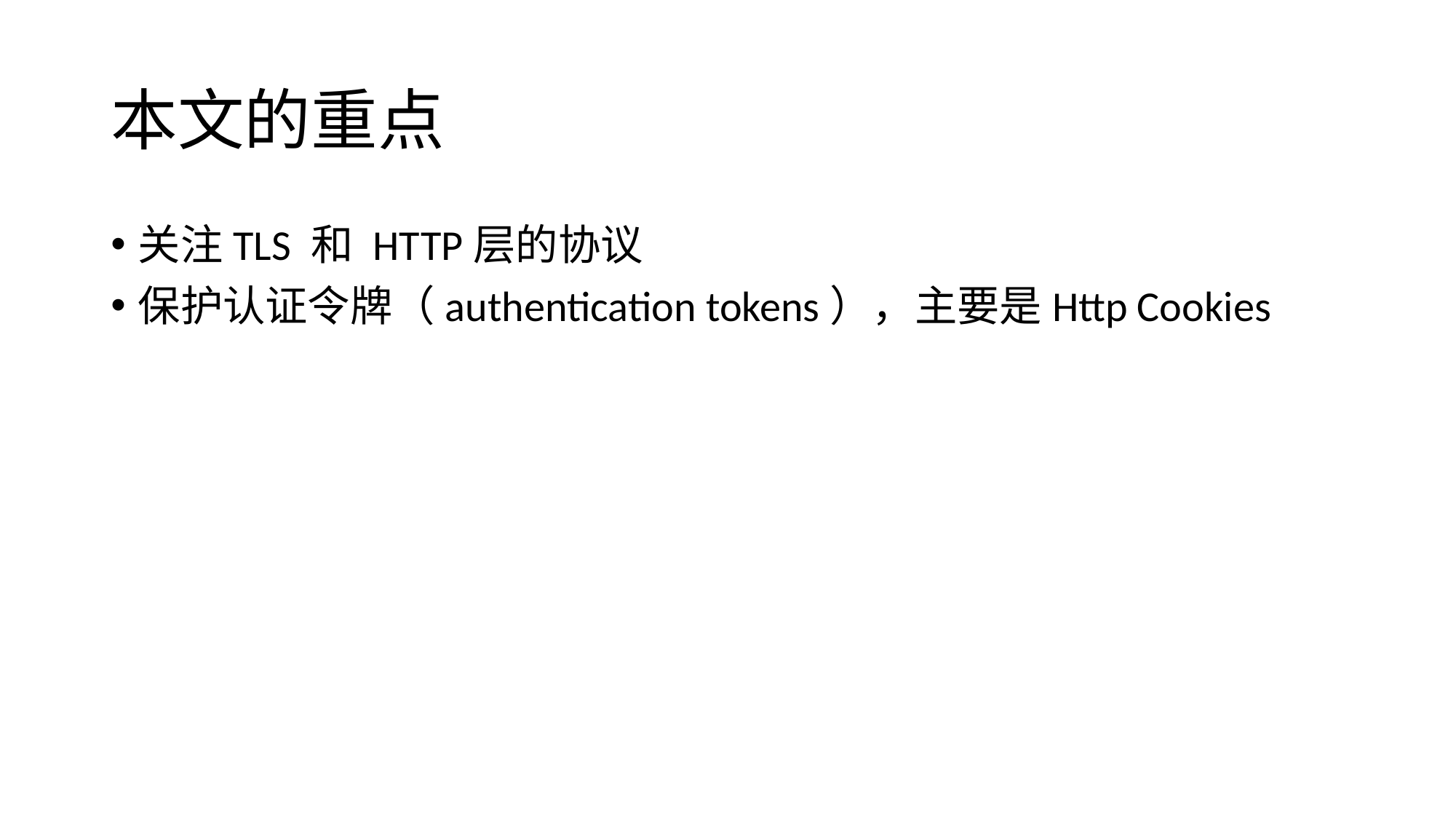

# 本文的重点
关注TLS 和 HTTP层的协议
保护认证令牌（authentication tokens），主要是Http Cookies